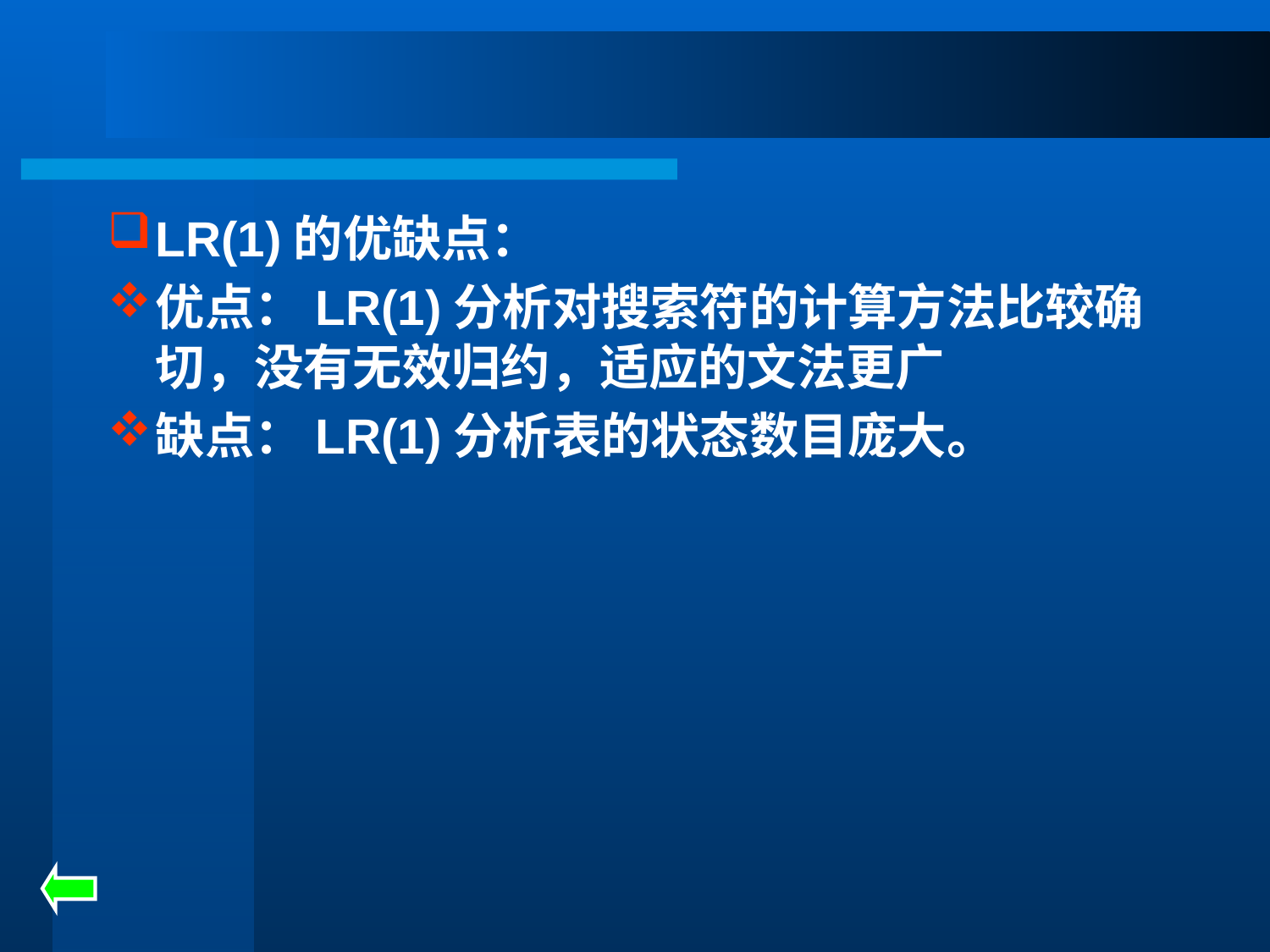

#
LR(1)的优缺点：
优点：LR(1)分析对搜索符的计算方法比较确切，没有无效归约，适应的文法更广
缺点：LR(1)分析表的状态数目庞大。